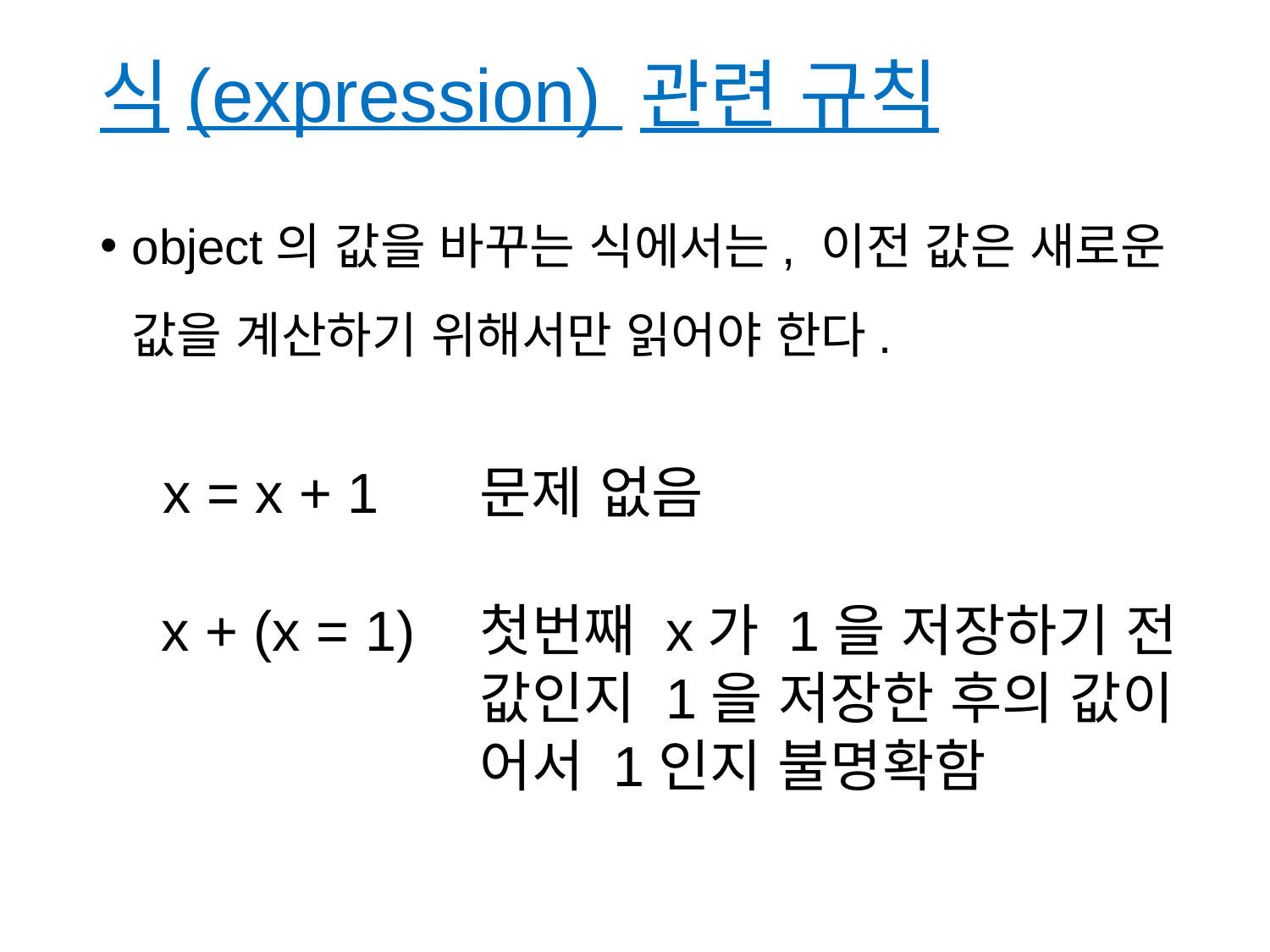

# 식(expression) 관련 규칙
object의 값을 바꾸는 식에서는, 이전 값은 새로운 값을 계산하기 위해서만 읽어야 한다.
x = x + 1
문제 없음
첫번째 x가 1을 저장하기 전
값인지 1을 저장한 후의 값이
어서 1인지 불명확함
x + (x = 1)